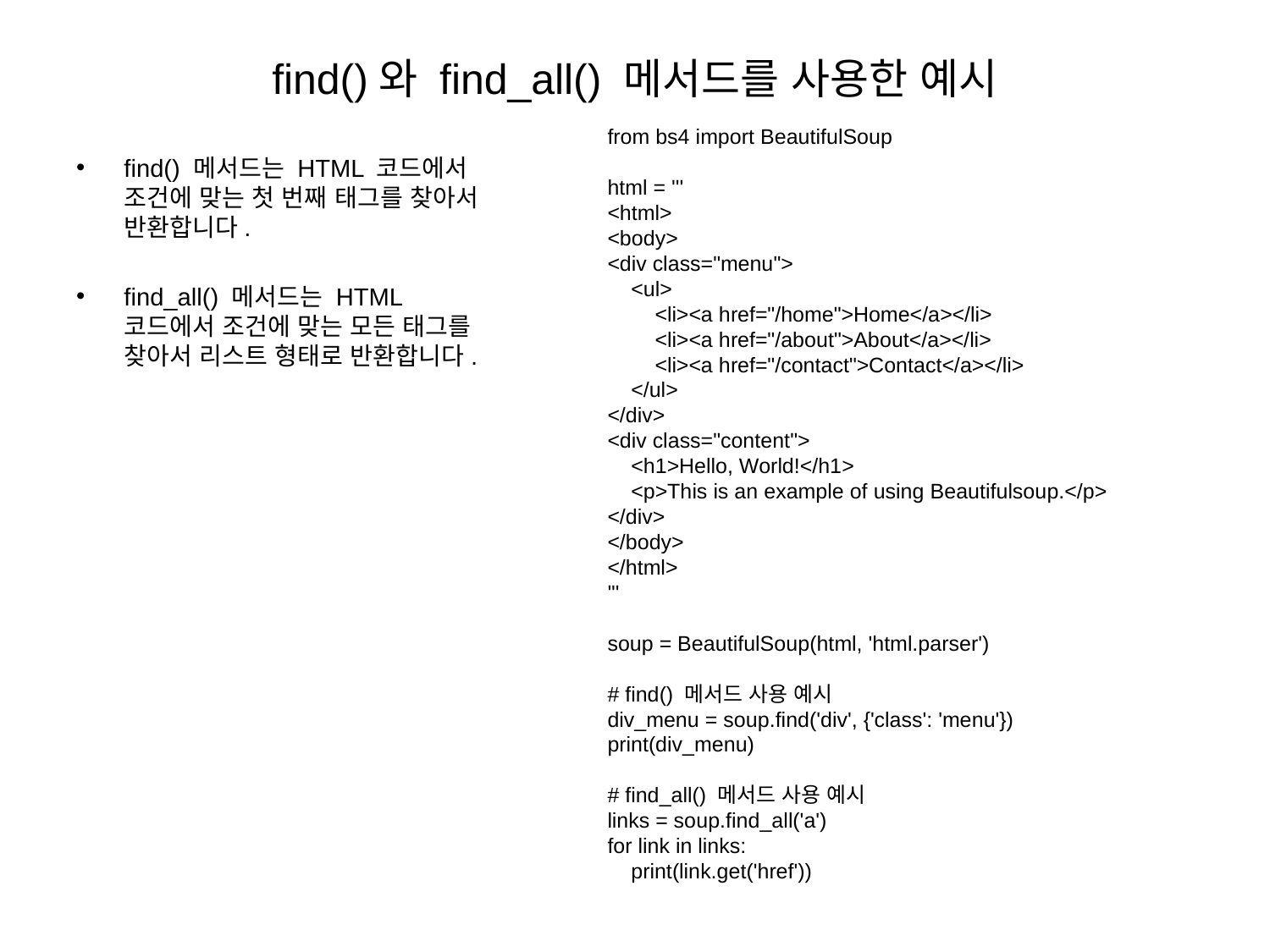

# find()와 find_all() 메서드를 사용한 예시
from bs4 import BeautifulSoup

html = '''
<html>
<body>
<div class="menu">
    <ul>
        <li><a href="/home">Home</a></li>
        <li><a href="/about">About</a></li>
        <li><a href="/contact">Contact</a></li>
    </ul>
</div>
<div class="content">
    <h1>Hello, World!</h1>
    <p>This is an example of using Beautifulsoup.</p>
</div>
</body>
</html>
'''

soup = BeautifulSoup(html, 'html.parser')

# find() 메서드 사용 예시
div_menu = soup.find('div', {'class': 'menu'})
print(div_menu)

# find_all() 메서드 사용 예시
links = soup.find_all('a')
for link in links:
    print(link.get('href'))
find() 메서드는 HTML 코드에서 조건에 맞는 첫 번째 태그를 찾아서 반환합니다.

find_all() 메서드는 HTML 코드에서 조건에 맞는 모든 태그를 찾아서 리스트 형태로 반환합니다.